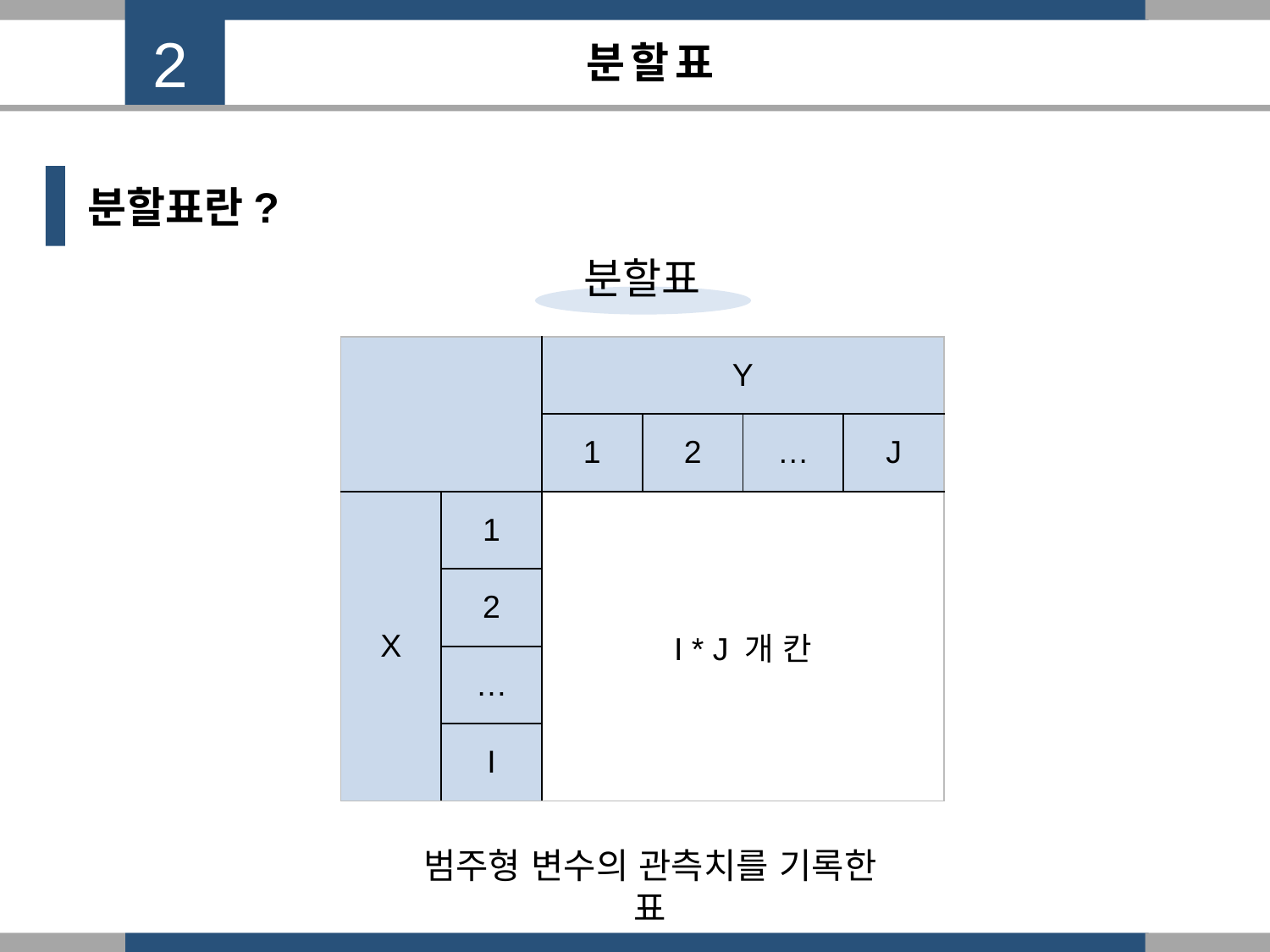

2
분할표

분할표란?
분할표

|  |  | Y |  |  |  |
| --- | --- | --- | --- | --- | --- |
|  |  | 1 | 2 | … | J |
| X | 1 | I \* J 개 칸 |  |  |  |
|  | 2 |  |  |  |  |
|  | … |  |  |  |  |
|  | I |  |  |  |  |
범주형 변수의 관측치를 기록한 표